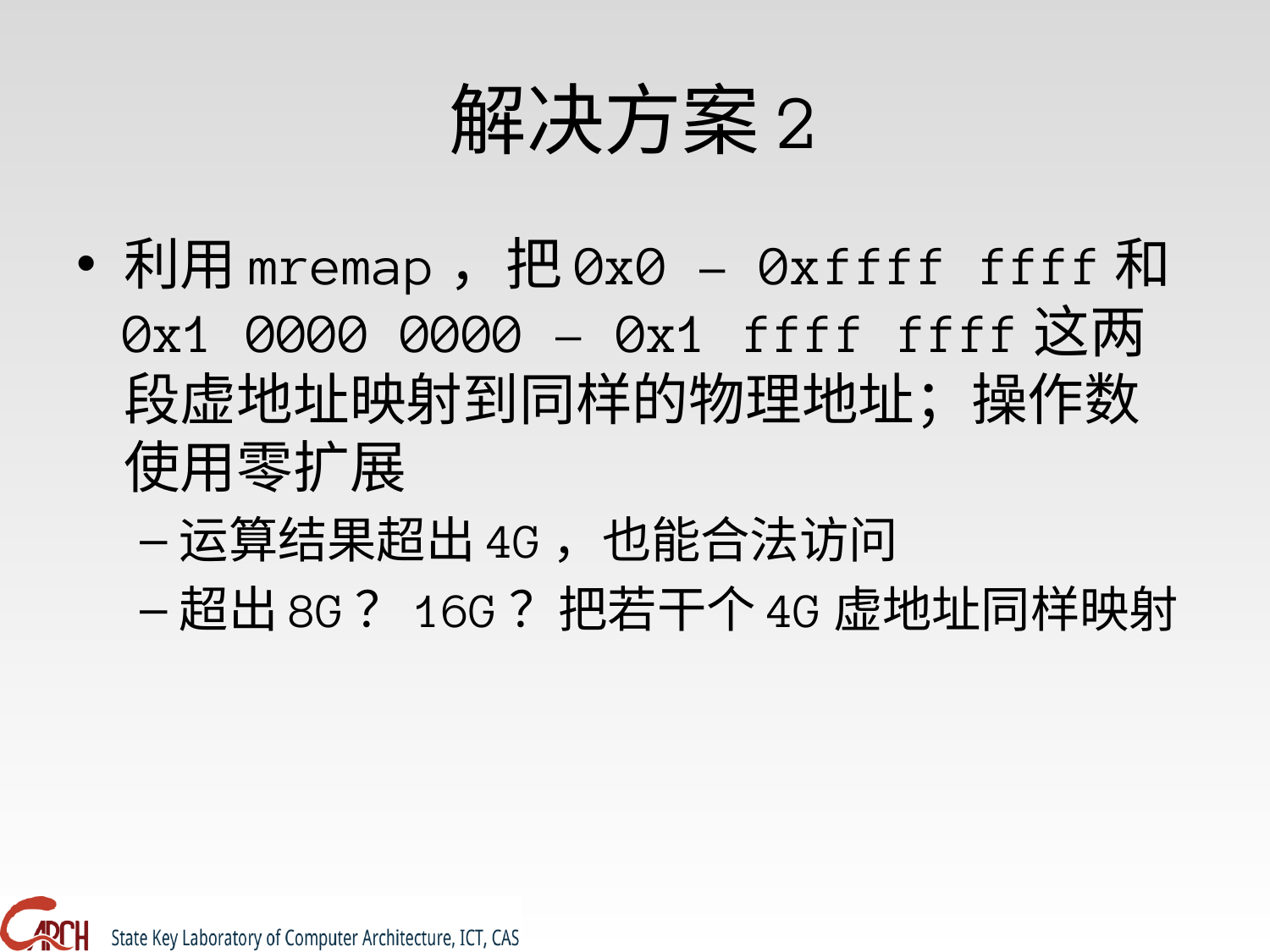

# 解决方案2
利用mremap，把0x0 - 0xffff ffff和0x1 0000 0000 – 0x1 ffff ffff这两段虚地址映射到同样的物理地址；操作数使用零扩展
运算结果超出4G，也能合法访问
超出8G？16G？把若干个4G虚地址同样映射